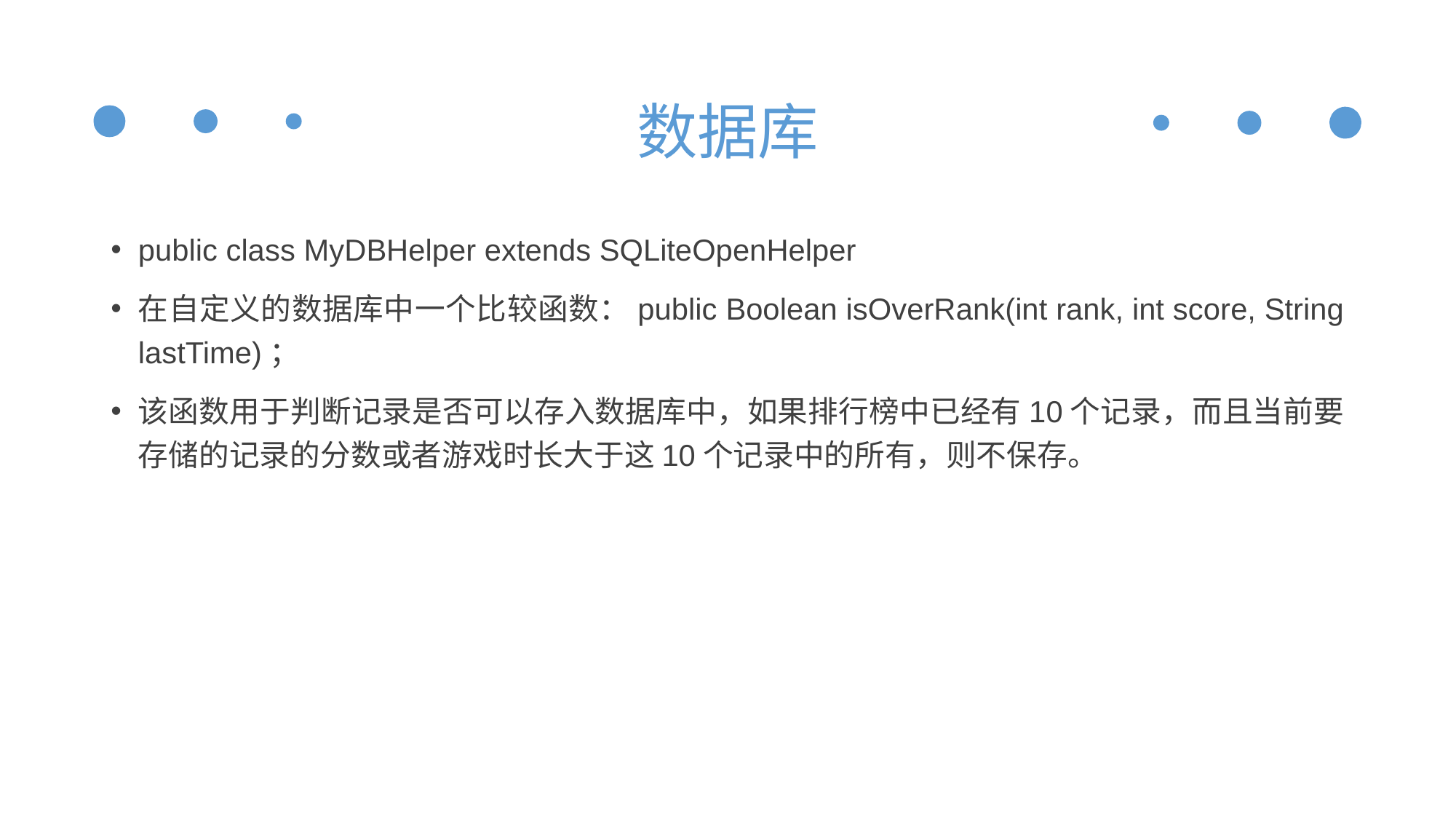

# 数据库
public class MyDBHelper extends SQLiteOpenHelper
在自定义的数据库中一个比较函数：public Boolean isOverRank(int rank, int score, String lastTime)；
该函数用于判断记录是否可以存入数据库中，如果排行榜中已经有10个记录，而且当前要存储的记录的分数或者游戏时长大于这10个记录中的所有，则不保存。